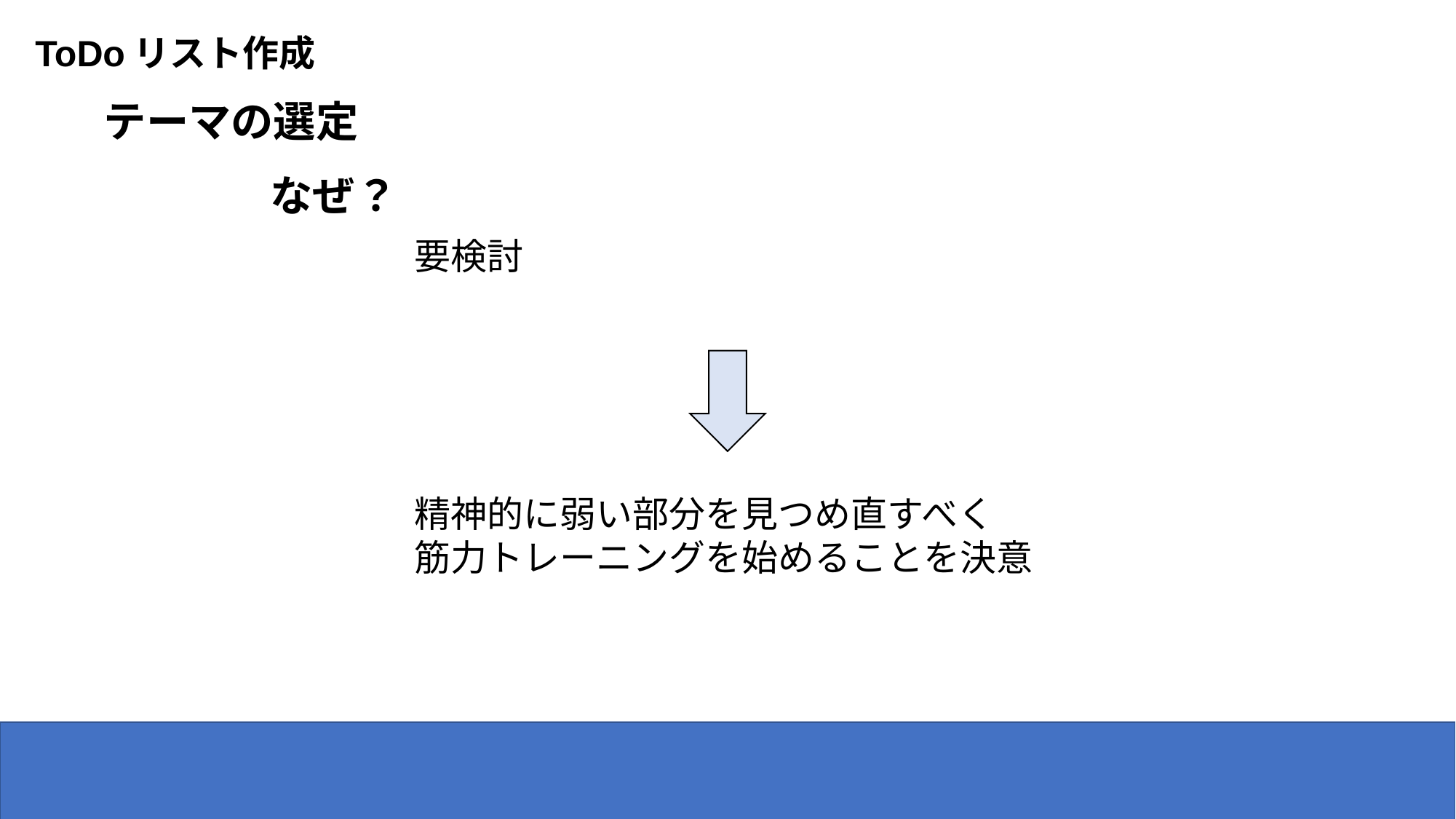

ToDoリスト作成
テーマの選定
なぜ？
要検討

精神的に弱い部分を見つめ直すべく
筋力トレーニングを始めることを決意